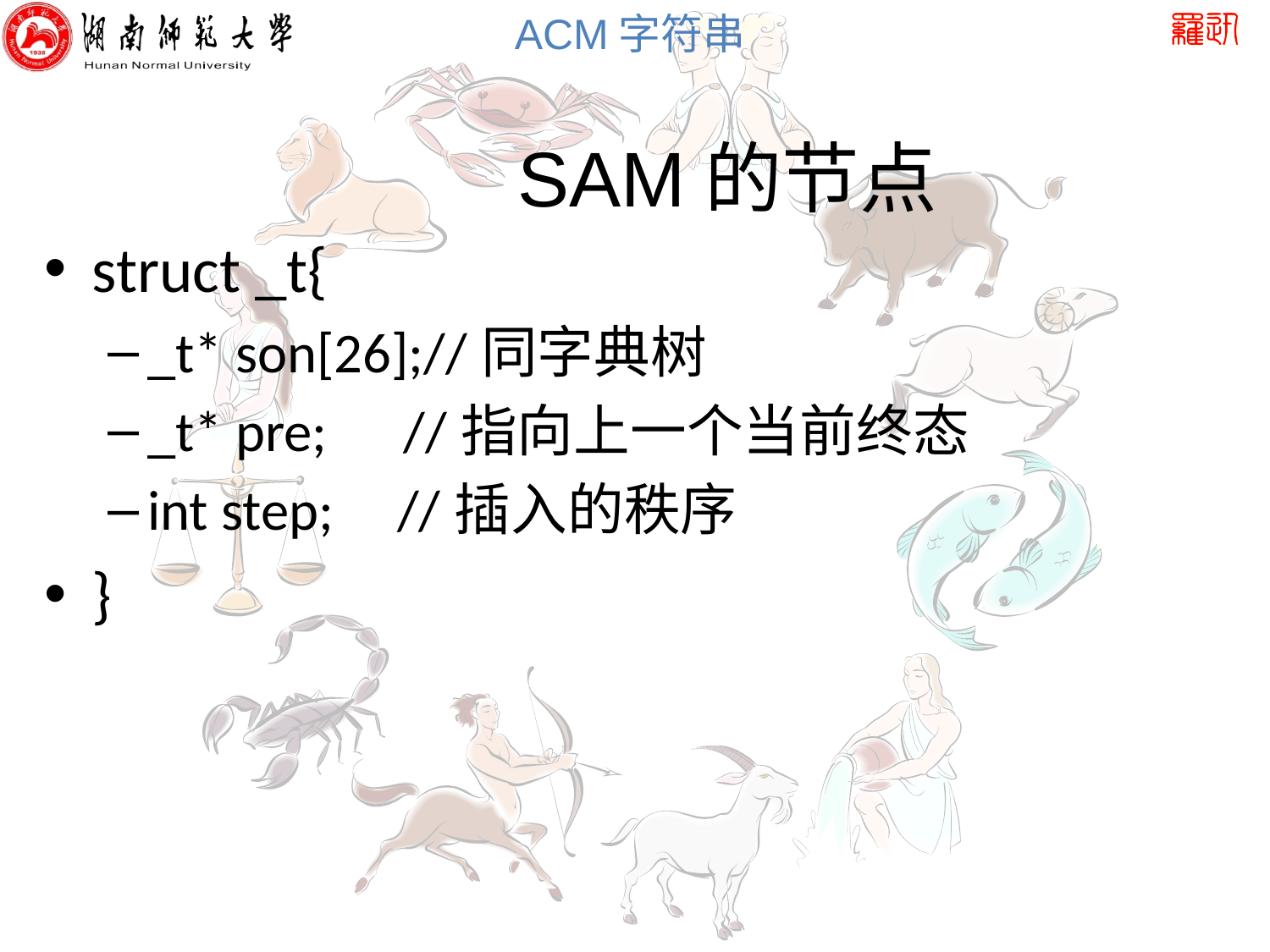

# SAM的节点
struct _t{
_t* son[26];//同字典树
_t* pre;      //指向上一个当前终态
int step;     //插入的秩序
}